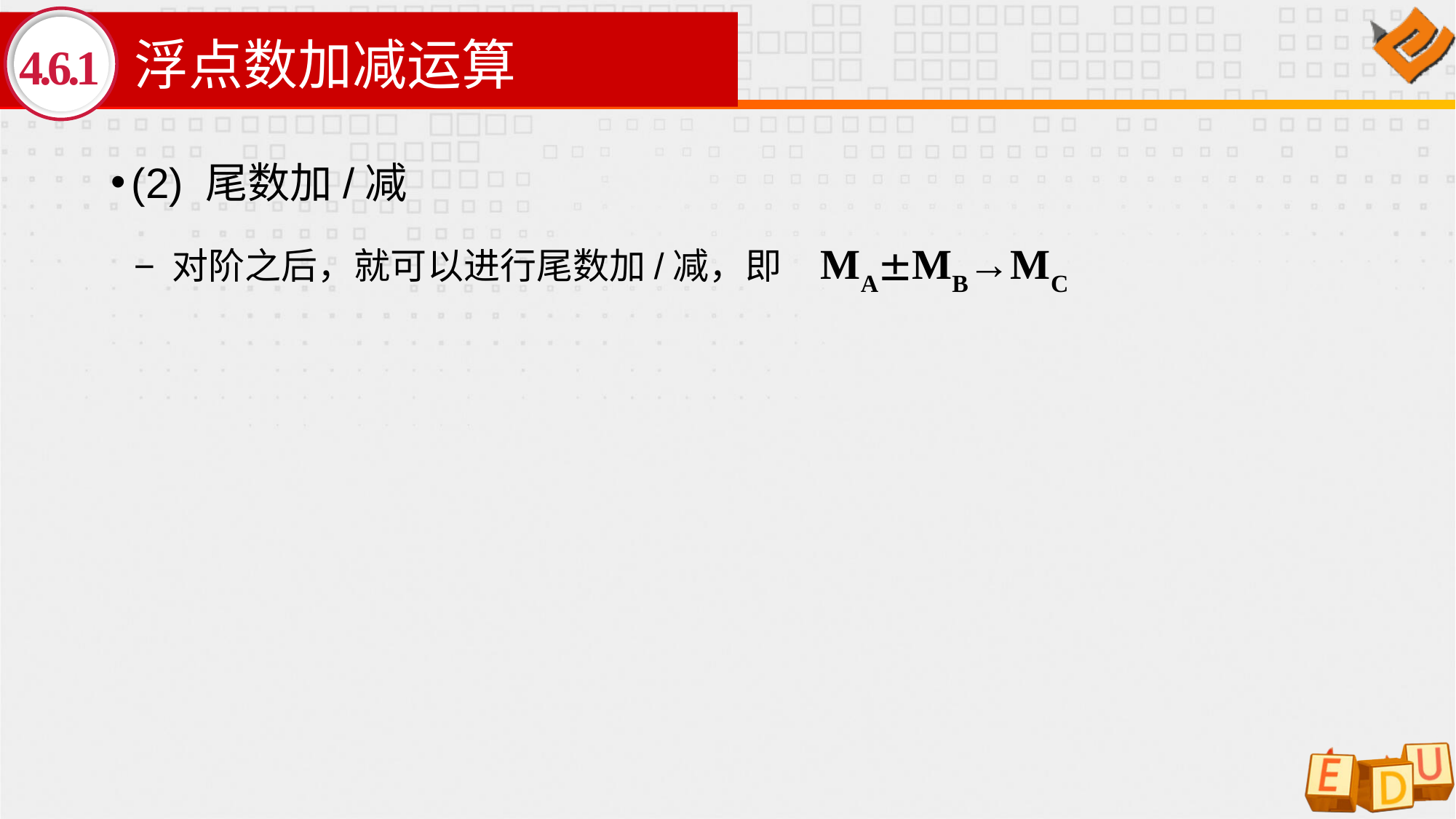

# 浮点数加减运算
4.6.1
(2) 尾数加/减
对阶之后，就可以进行尾数加/减，即   MA±MB→MC